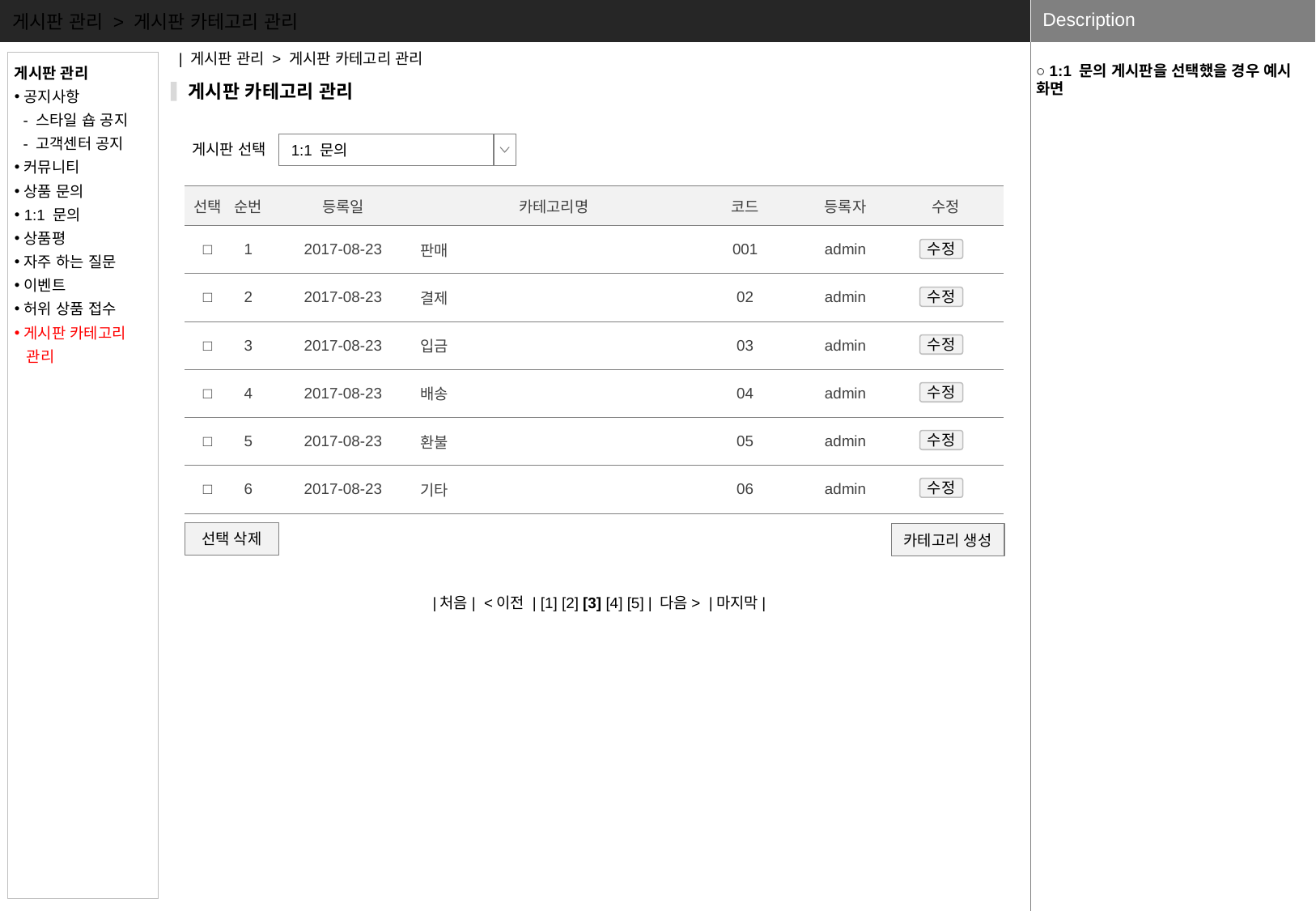

게시판 관리 > 게시판 카테고리 관리

○ 1:1 문의 게시판을 선택했을 경우 예시 화면
| 게시판 관리 > 게시판 카테고리 관리
게시판 관리
공지사항
  - 스타일 숍 공지
  - 고객센터 공지
커뮤니티
상품 문의
1:1 문의
상품평
자주 하는 질문
이벤트
허위 상품 접수
게시판 카테고리
  관리
게시판 카테고리 관리

1:1 문의

게시판 선택
| 선택 | 순번 | 등록일 | 카테고리명 | 코드 | 등록자 | 수정 |
| --- | --- | --- | --- | --- | --- | --- |
| □ | 1 | 2017-08-23 | 판매 | 001 | admin |  |
| □ | 2 | 2017-08-23 | 결제 | 02 | admin |  |
| □ | 3 | 2017-08-23 | 입금 | 03 | admin |  |
| □ | 4 | 2017-08-23 | 배송 | 04 | admin |  |
| □ | 5 | 2017-08-23 | 환불 | 05 | admin |  |
| □ | 6 | 2017-08-23 | 기타 | 06 | admin |  |
수정
수정
수정
수정
수정
수정
선택 삭제
카테고리 생성
|처음|  <이전 | [1] [2] [3] [4] [5] | 다음>  |마지막|